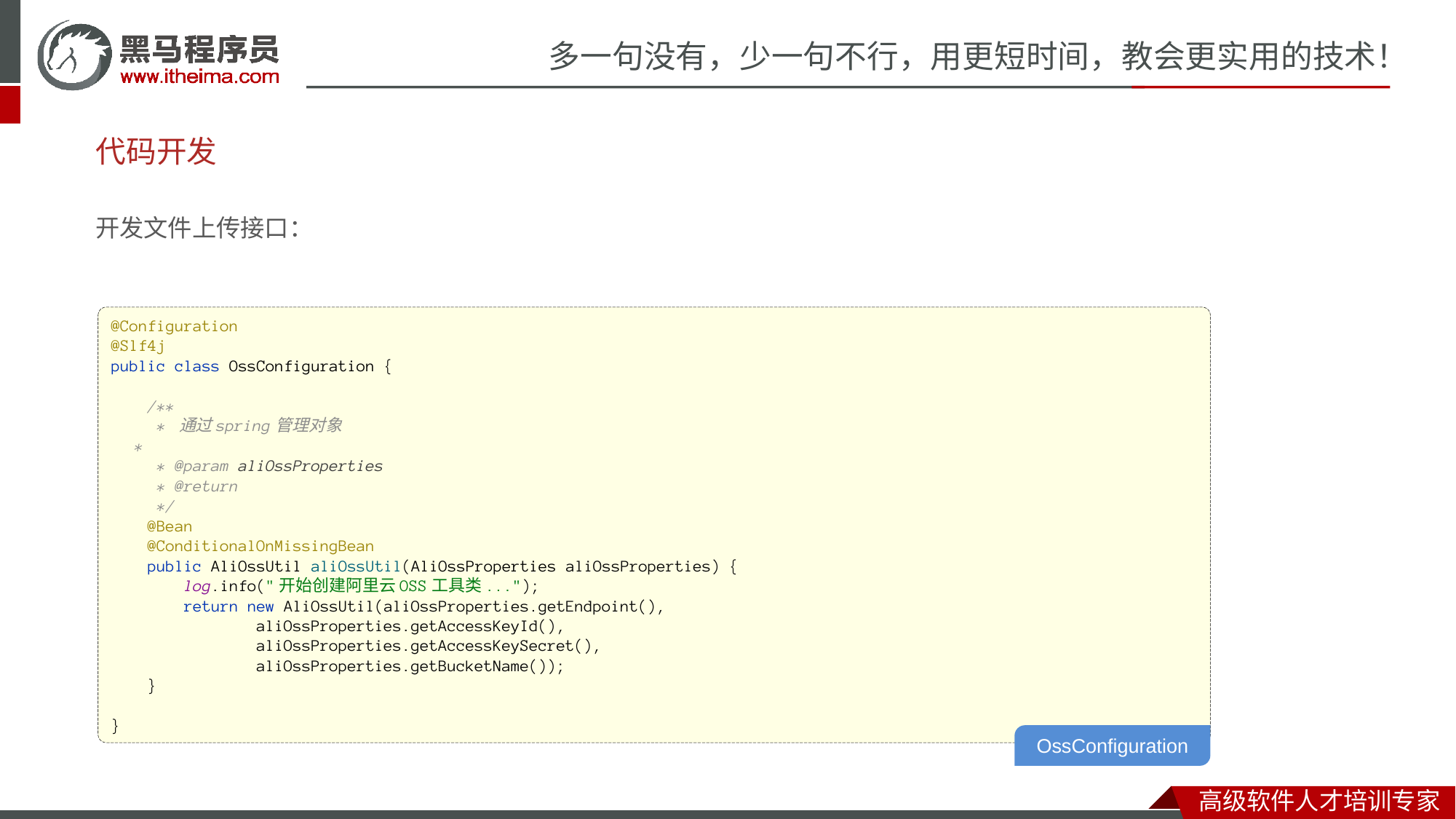

# 代码开发
开发文件上传接口：
@Configuration
@Slf4j
public class OssConfiguration {
    /**
     * 通过spring管理对象
     *
     * @param aliOssProperties
     * @return
     */
    @Bean
    @ConditionalOnMissingBean
    public AliOssUtil aliOssUtil(AliOssProperties aliOssProperties) {
        log.info("开始创建阿里云OSS工具类...");
        return new AliOssUtil(aliOssProperties.getEndpoint(),
                aliOssProperties.getAccessKeyId(),
                aliOssProperties.getAccessKeySecret(),
                aliOssProperties.getBucketName());
    }
}
OssConfiguration